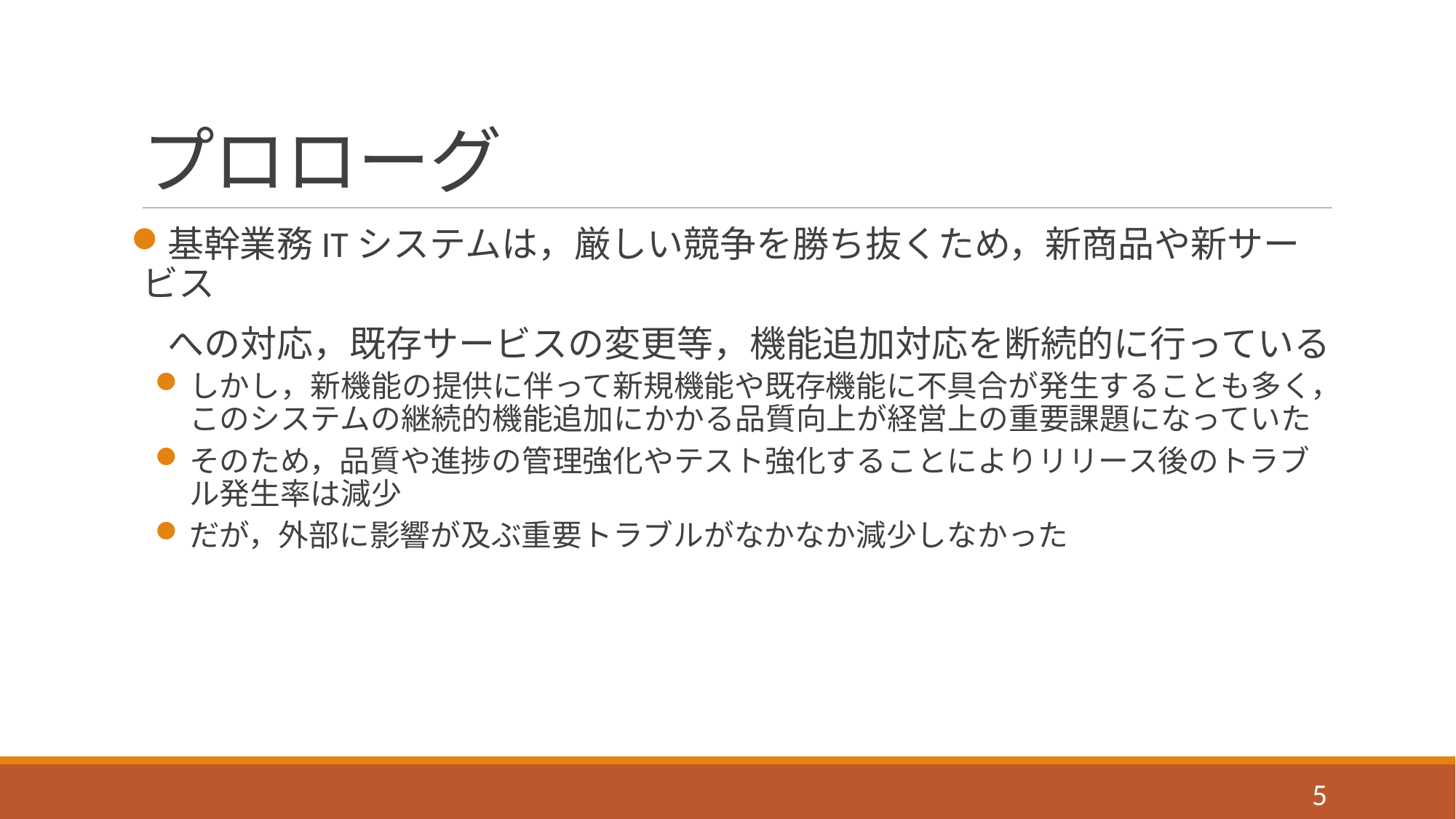

# プロローグ
基幹業務ITシステムは，厳しい競争を勝ち抜くため，新商品や新サービス
　への対応，既存サービスの変更等，機能追加対応を断続的に行っている
しかし，新機能の提供に伴って新規機能や既存機能に不具合が発生することも多く，このシステムの継続的機能追加にかかる品質向上が経営上の重要課題になっていた
そのため，品質や進捗の管理強化やテスト強化することによりリリース後のトラブル発生率は減少
だが，外部に影響が及ぶ重要トラブルがなかなか減少しなかった

5